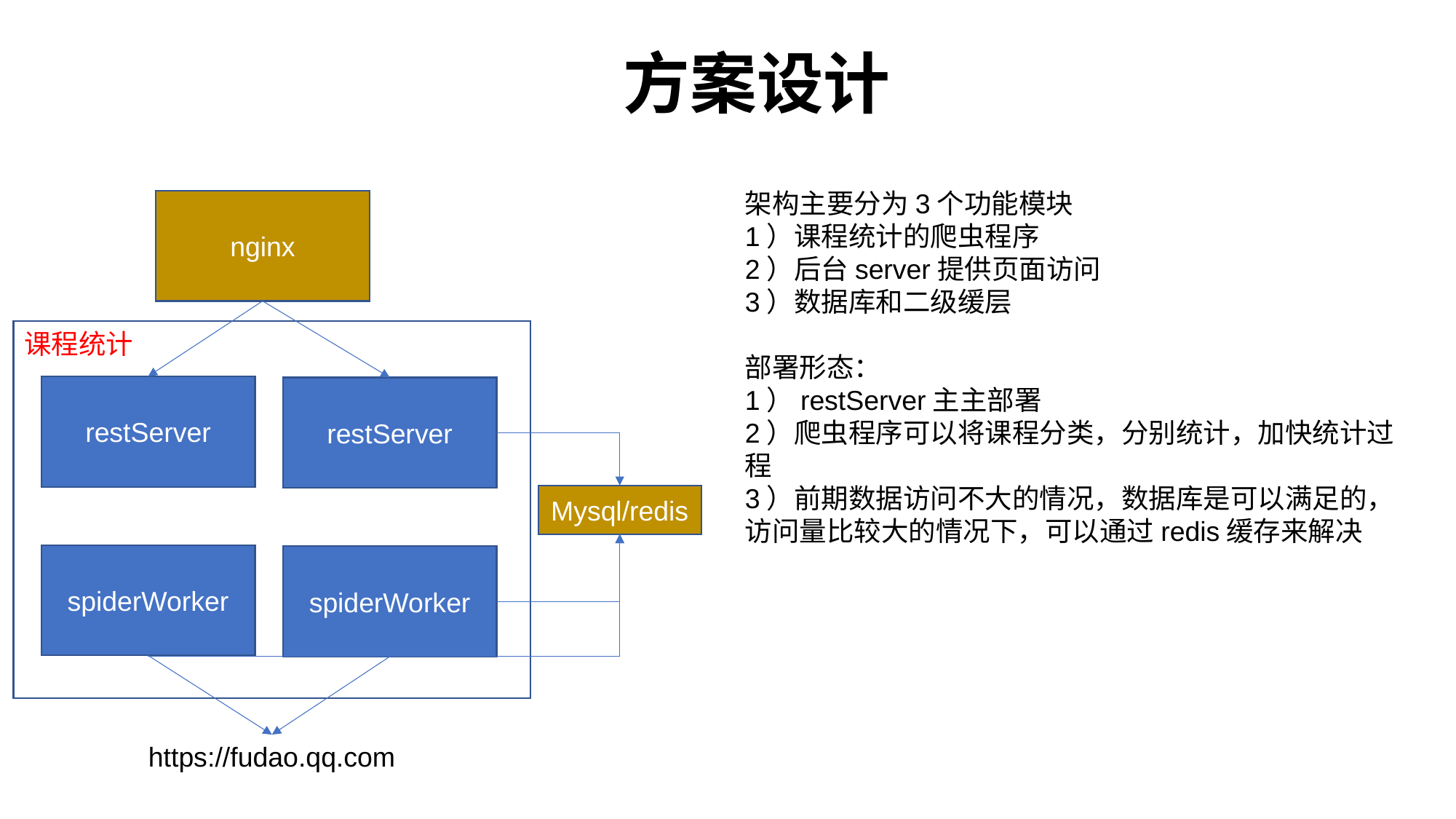

方案设计
架构主要分为3个功能模块
1）课程统计的爬虫程序
2）后台server提供页面访问
3）数据库和二级缓层

部署形态：
1）restServer主主部署
2）爬虫程序可以将课程分类，分别统计，加快统计过程
3）前期数据访问不大的情况，数据库是可以满足的，访问量比较大的情况下，可以通过redis缓存来解决

nginx
课程统计
restServer
restServer
Mysql/redis
spiderWorker
spiderWorker
https://fudao.qq.com